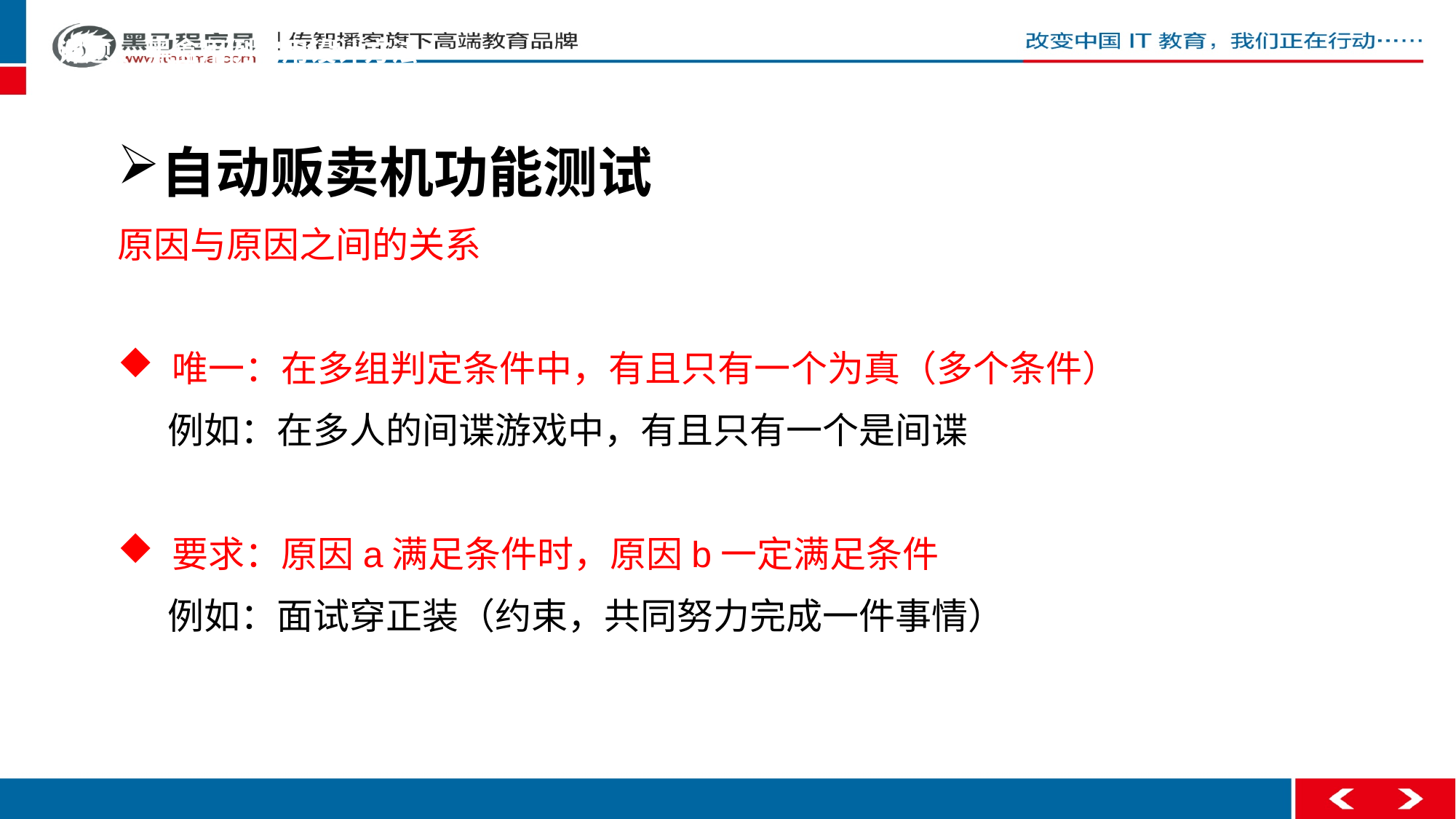

课题 、黑盒用例常用设计方法
自动贩卖机功能测试
原因与原因之间的关系

唯一：在多组判定条件中，有且只有一个为真（多个条件）
     例如：在多人的间谍游戏中，有且只有一个是间谍

要求：原因a满足条件时，原因b一定满足条件
     例如：面试穿正装（约束，共同努力完成一件事情）